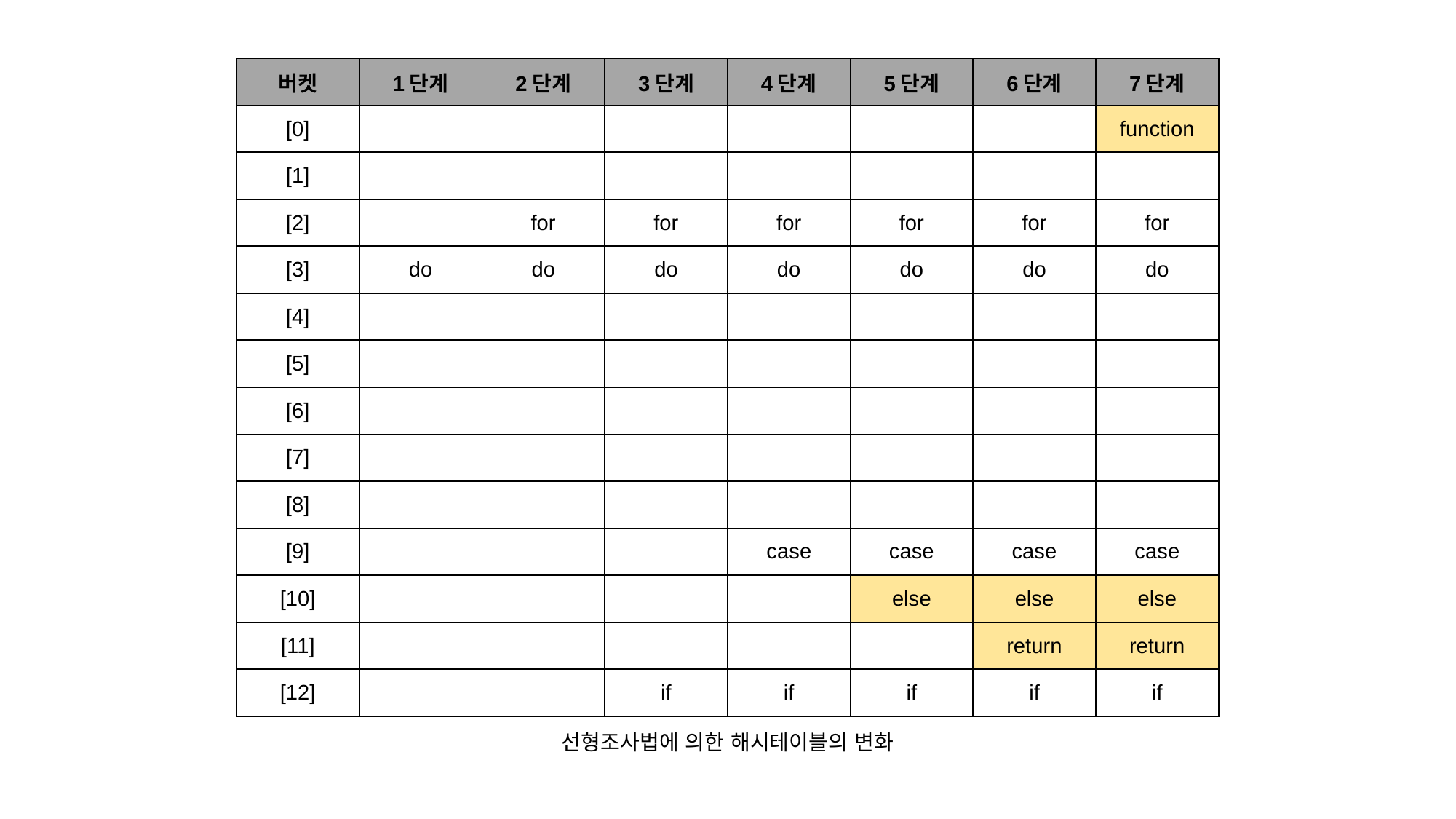

| 버켓 | 1단계 | 2단계 | 3단계 | 4단계 | 5단계 | 6단계 | 7단계 |
| --- | --- | --- | --- | --- | --- | --- | --- |
| [0] |  |  |  |  |  |  | function |
| [1] |  |  |  |  |  |  |  |
| [2] |  | for | for | for | for | for | for |
| [3] | do | do | do | do | do | do | do |
| [4] |  |  |  |  |  |  |  |
| [5] |  |  |  |  |  |  |  |
| [6] |  |  |  |  |  |  |  |
| [7] |  |  |  |  |  |  |  |
| [8] |  |  |  |  |  |  |  |
| [9] |  |  |  | case | case | case | case |
| [10] |  |  |  |  | else | else | else |
| [11] |  |  |  |  |  | return | return |
| [12] |  |  | if | if | if | if | if |
선형조사법에 의한 해시테이블의 변화